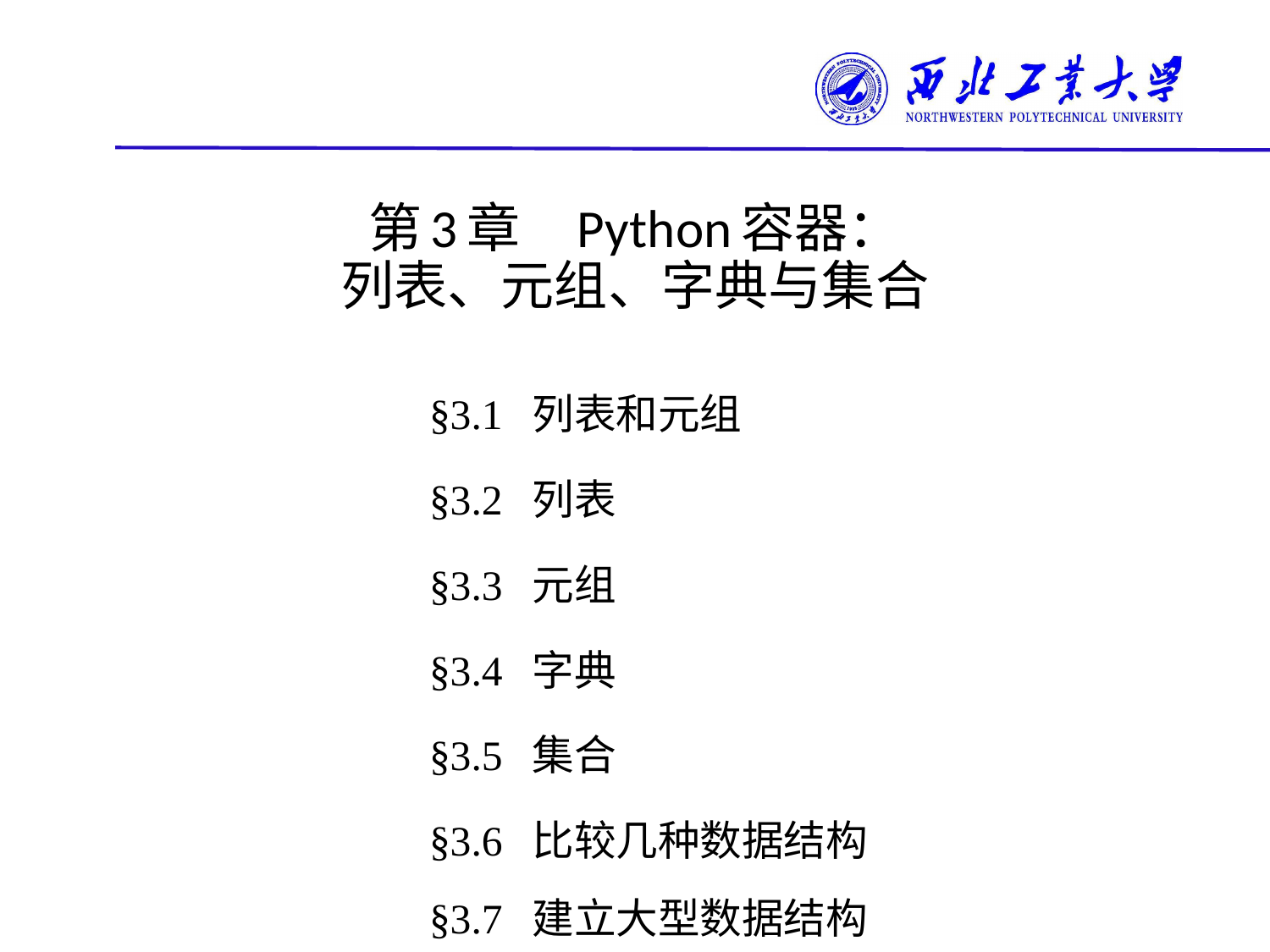

# 第3章    Python容器： 列表、元组、字典与集合
§3.1  列表和元组
§3.2  列表
§3.3  元组
§3.4  字典
§3.5  集合
§3.6  比较几种数据结构
§3.7  建立大型数据结构